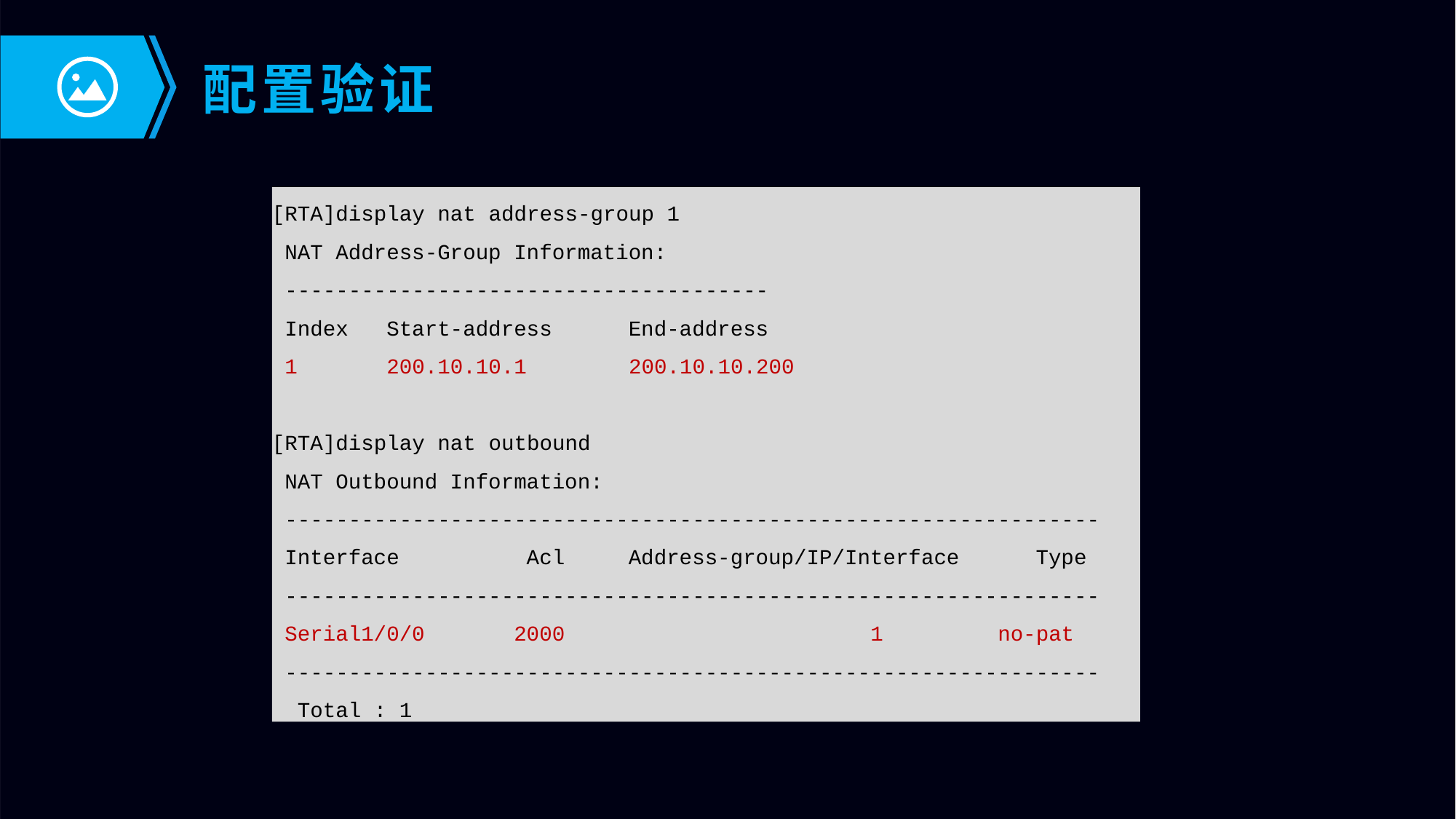

# 配置验证
[RTA]display nat address-group 1
 NAT Address-Group Information:
 --------------------------------------
 Index   Start-address      End-address
 1       200.10.10.1        200.10.10.200

[RTA]display nat outbound
 NAT Outbound Information:
 ----------------------------------------------------------------
 Interface          Acl     Address-group/IP/Interface      Type
 ----------------------------------------------------------------
 Serial1/0/0       2000                        1         no-pat
 ----------------------------------------------------------------
  Total : 1